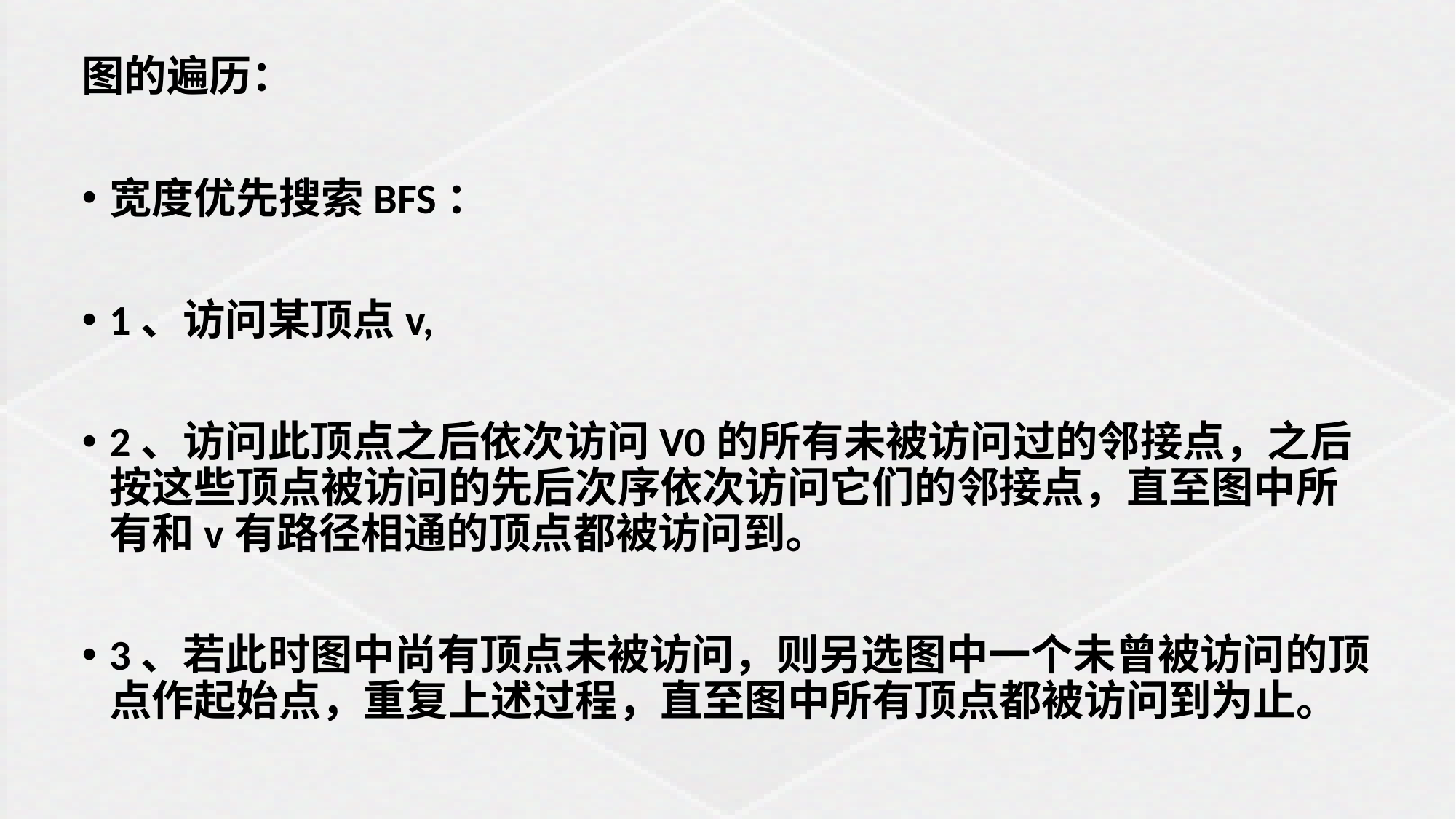

图的遍历：

宽度优先搜索BFS：

1、访问某顶点v,

2、访问此顶点之后依次访问V0的所有未被访问过的邻接点，之后按这些顶点被访问的先后次序依次访问它们的邻接点，直至图中所有和v有路径相通的顶点都被访问到。

3、若此时图中尚有顶点未被访问，则另选图中一个未曾被访问的顶点作起始点，重复上述过程，直至图中所有顶点都被访问到为止。